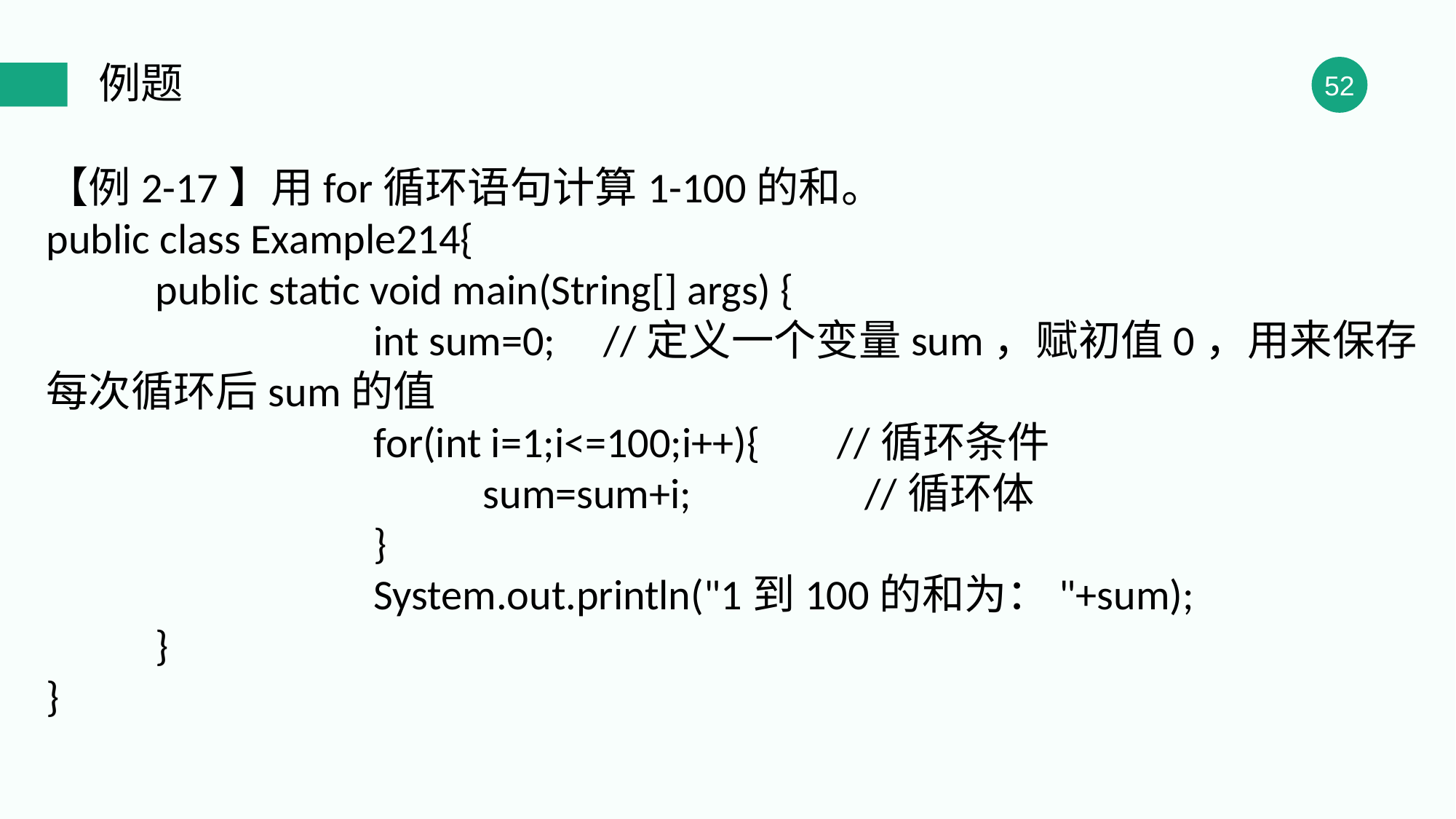

例题
【例2-17】用for循环语句计算1-100的和。
public class Example214{
	public static void main(String[] args) {
			int sum=0;     //定义一个变量sum，赋初值0，用来保存每次循环后sum的值
			for(int i=1;i<=100;i++){        //循环条件
				sum=sum+i;                  //循环体
			}
			System.out.println("1到100的和为："+sum);
	}
}